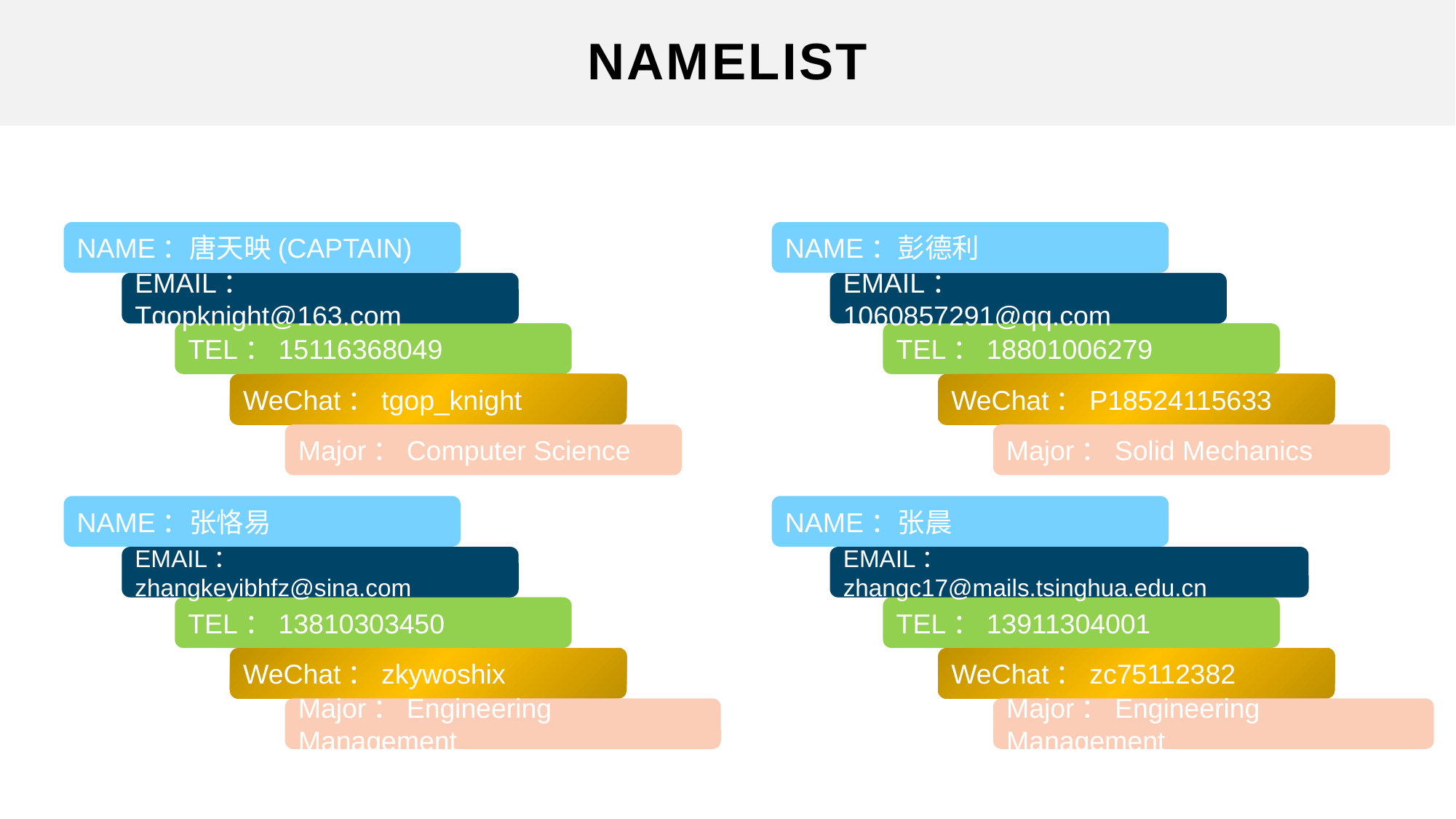

# NAMELIST
NAME：唐天映(CAPTAIN)
NAME：彭德利
EMAIL：Tgopknight@163.com
EMAIL：1060857291@qq.com
TEL：15116368049
TEL：18801006279
WeChat：tgop_knight
WeChat：P18524115633
Major：Computer Science
Major：Solid Mechanics
NAME：张恪易
NAME：张晨
EMAIL：zhangkeyibhfz@sina.com
EMAIL：zhangc17@mails.tsinghua.edu.cn
TEL：13810303450
TEL：13911304001
WeChat：zkywoshix
WeChat：zc75112382
Major：Engineering Management
Major：Engineering Management